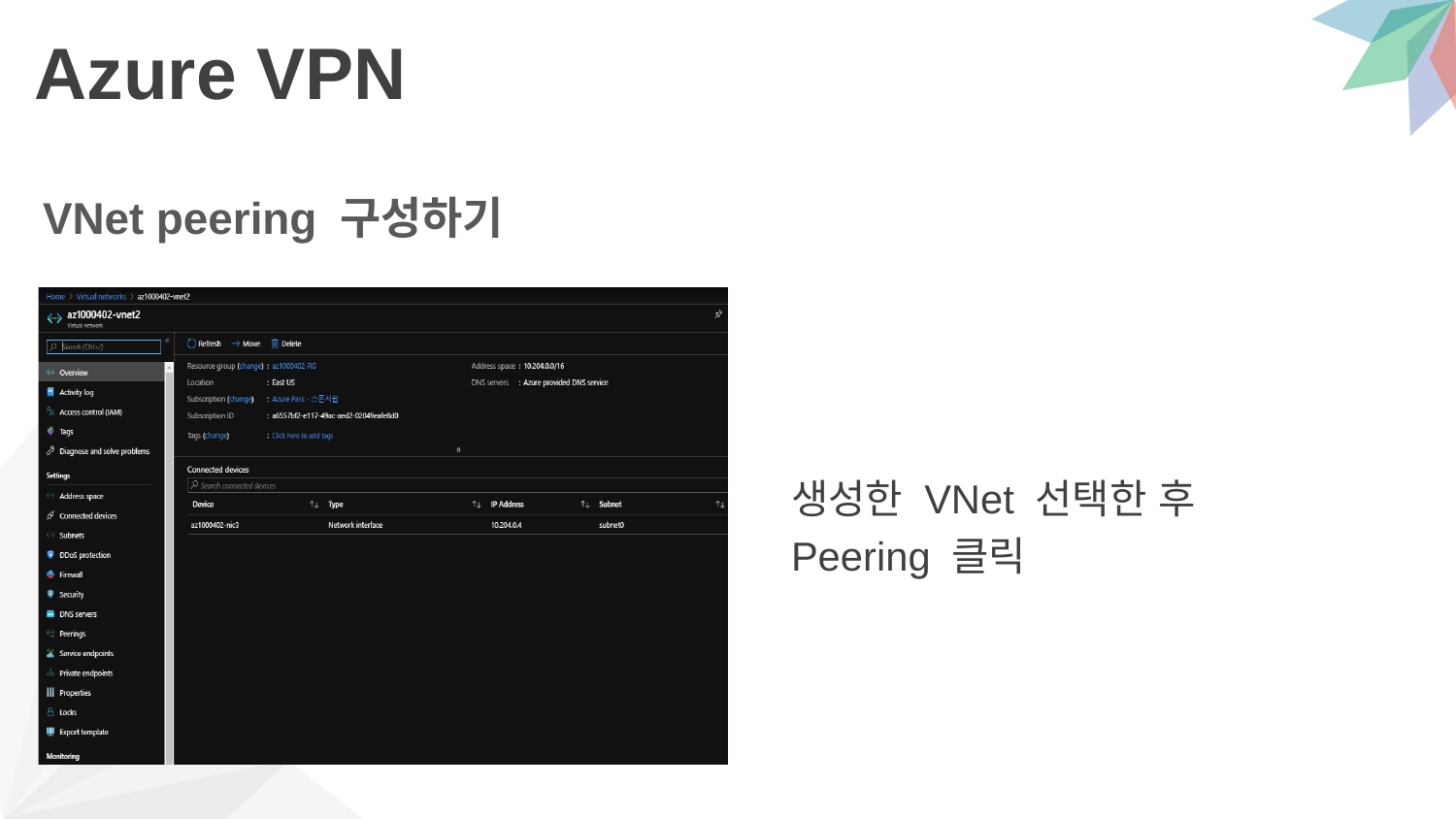

# Azure VPN
VNet peering 구성하기

생성한 VNet 선택한 후
Peering 클릭